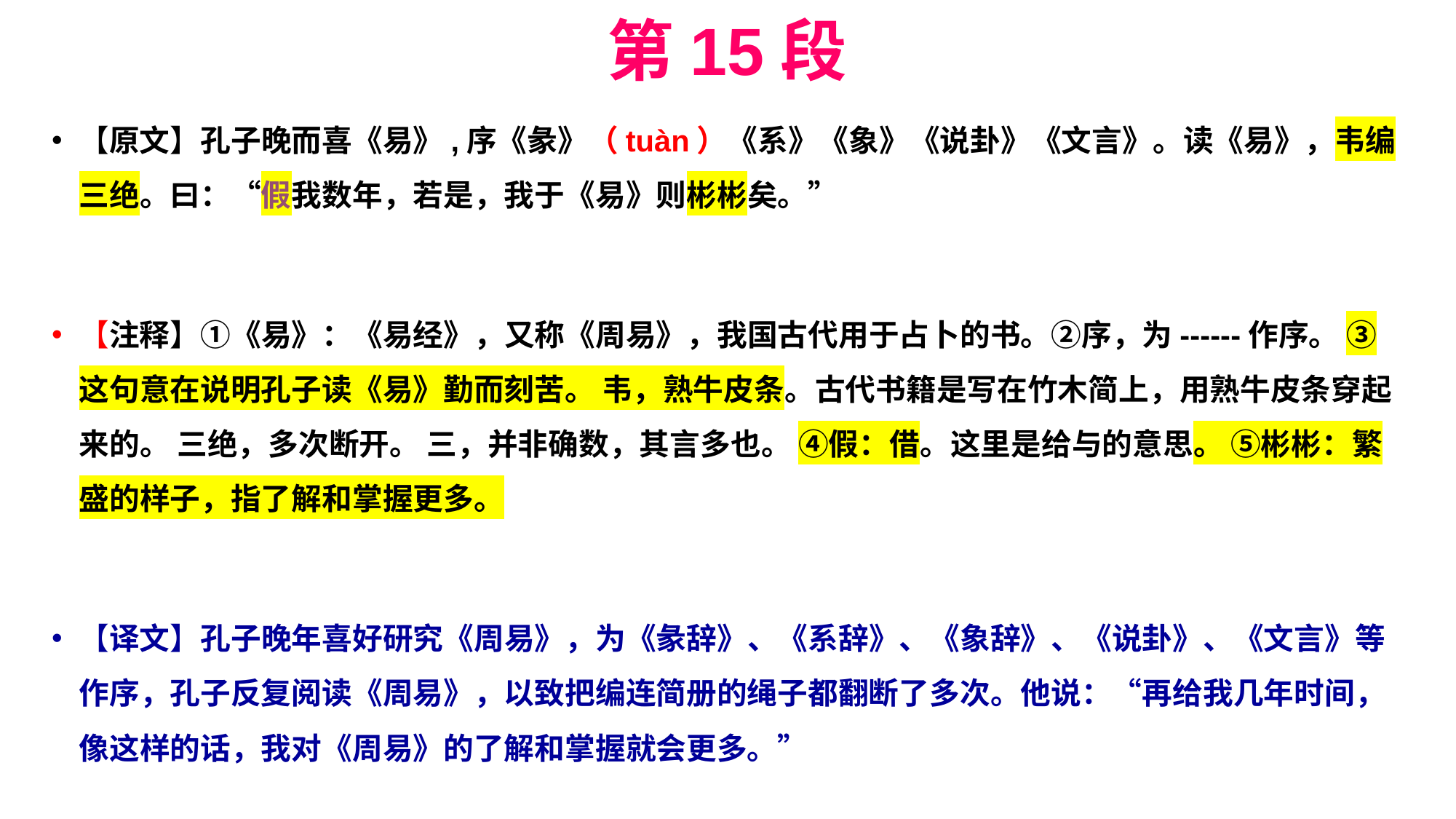

第15段
【原文】孔子晚而喜《易》,序《彖》（tuàn）《系》《象》《说卦》《文言》。读《易》，韦编三绝。曰：“假我数年，若是，我于《易》则彬彬矣。”

【注释】①《易》：《易经》，又称《周易》，我国古代用于占卜的书。②序，为------作序。 ③这句意在说明孔子读《易》勤而刻苦。 韦，熟牛皮条。古代书籍是写在竹木简上，用熟牛皮条穿起来的。 三绝，多次断开。 三，并非确数，其言多也。 ④假：借。这里是给与的意思。 ⑤彬彬：繁盛的样子，指了解和掌握更多。

【译文】孔子晚年喜好研究《周易》，为《彖辞》、《系辞》、《象辞》、《说卦》、《文言》等作序，孔子反复阅读《周易》，以致把编连简册的绳子都翻断了多次。他说：“再给我几年时间，像这样的话，我对《周易》的了解和掌握就会更多。”